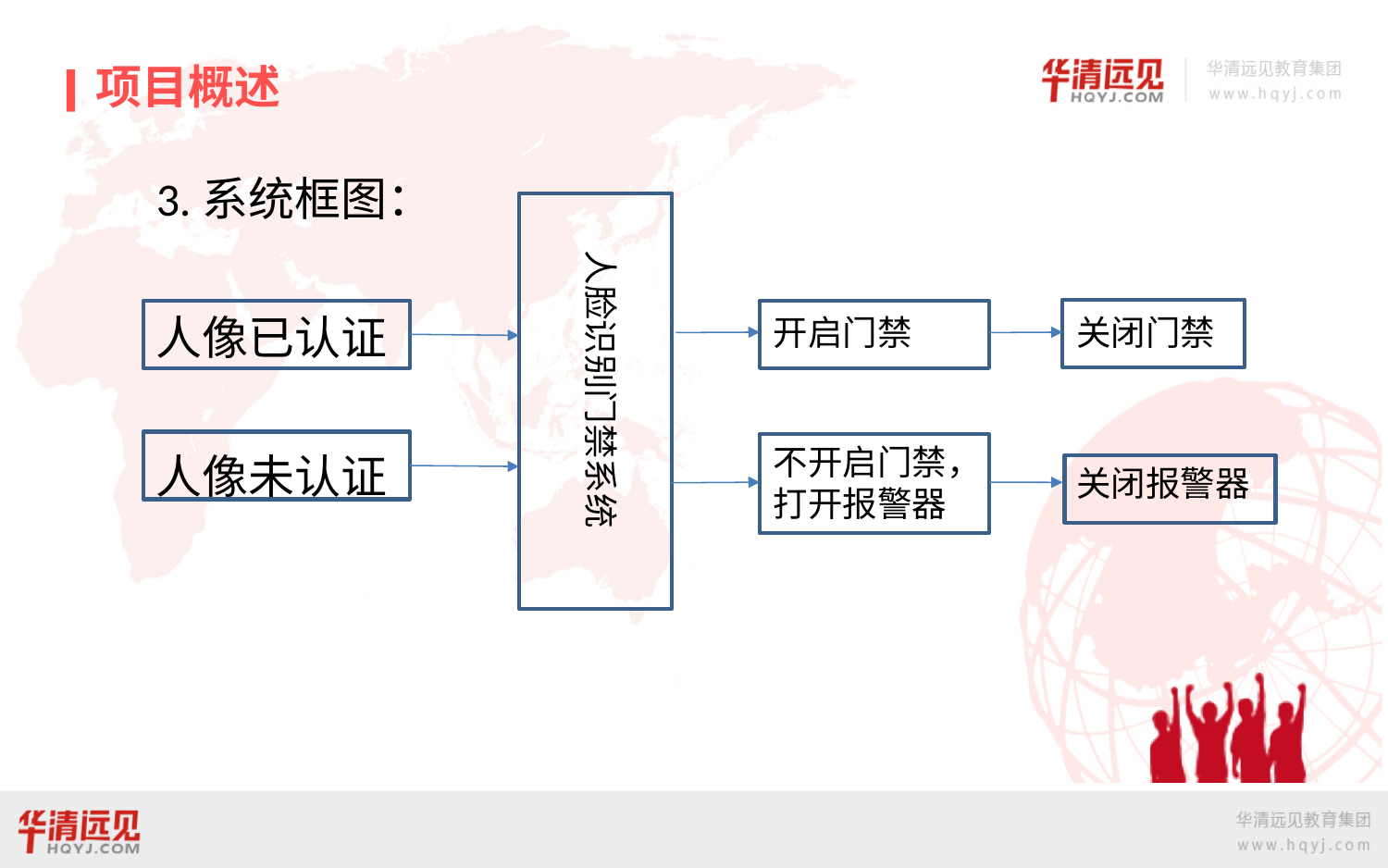

项目概述

3.系统框图：

人像已认证

人像未认证

人脸识别门禁系统

开启门禁
关闭门禁

不开启门禁，打开报警器

关闭报警器